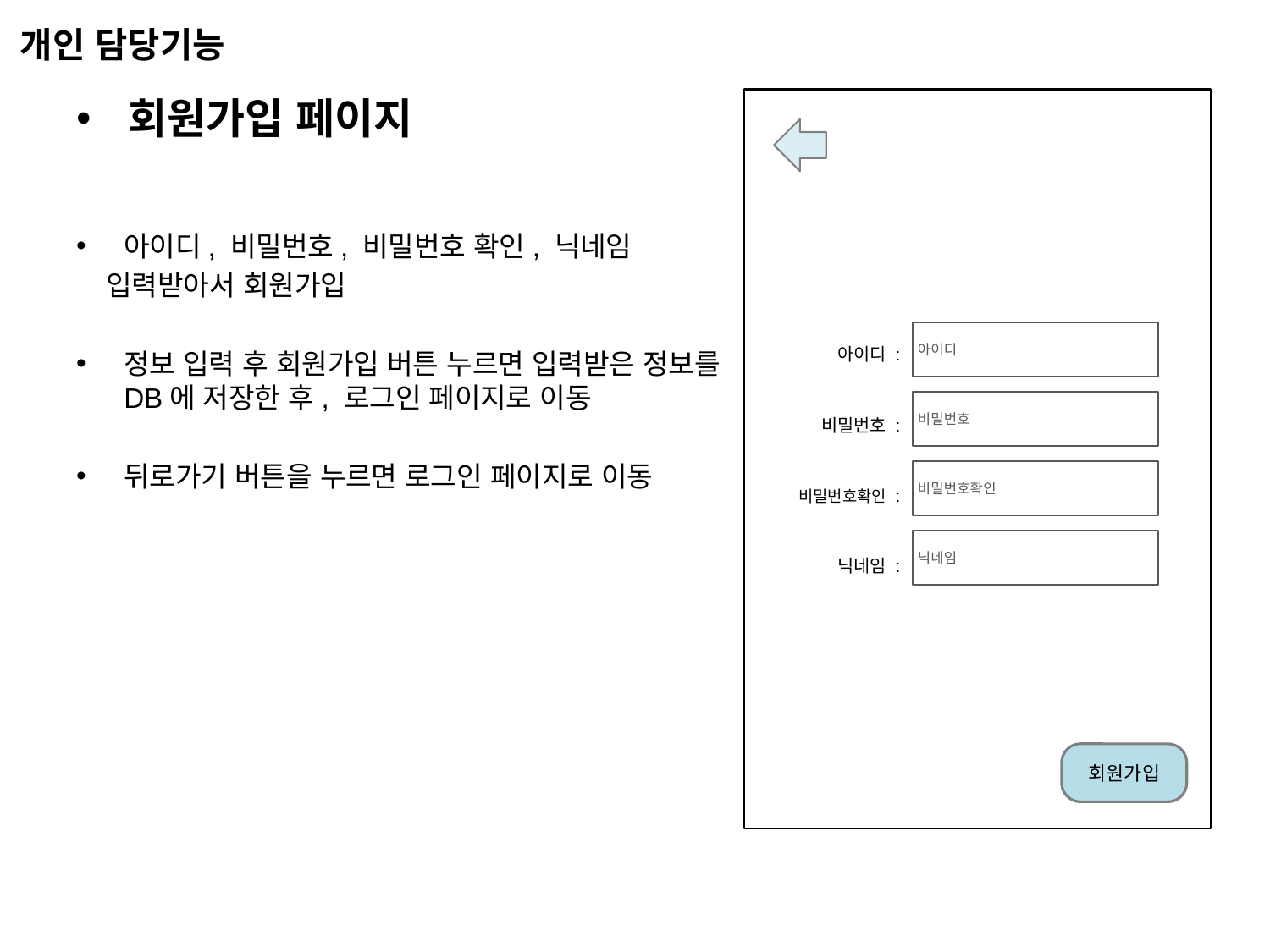

개인 담당기능
# 회원가입 페이지

아이디, 비밀번호, 비밀번호 확인, 닉네임
   입력받아서 회원가입

정보 입력 후 회원가입 버튼 누르면 입력받은 정보를 DB에 저장한 후, 로그인 페이지로 이동

뒤로가기 버튼을 누르면 로그인 페이지로 이동
아이디
아이디 :

비밀번호 :

비밀번호확인 :

닉네임 :
비밀번호
비밀번호확인
닉네임
회원가입